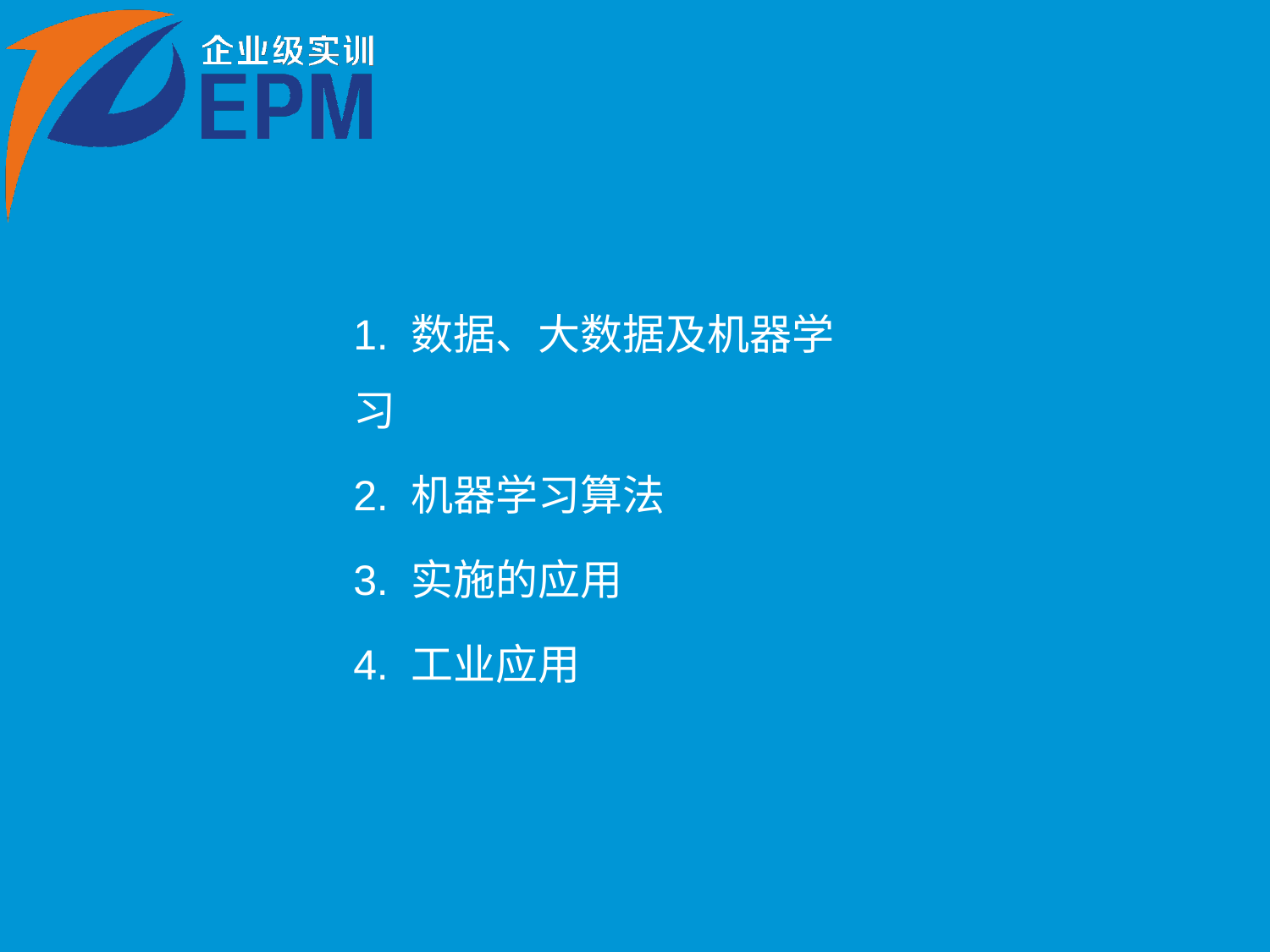

1. 数据、大数据及机器学习
2. 机器学习算法
3. 实施的应用
4. 工业应用